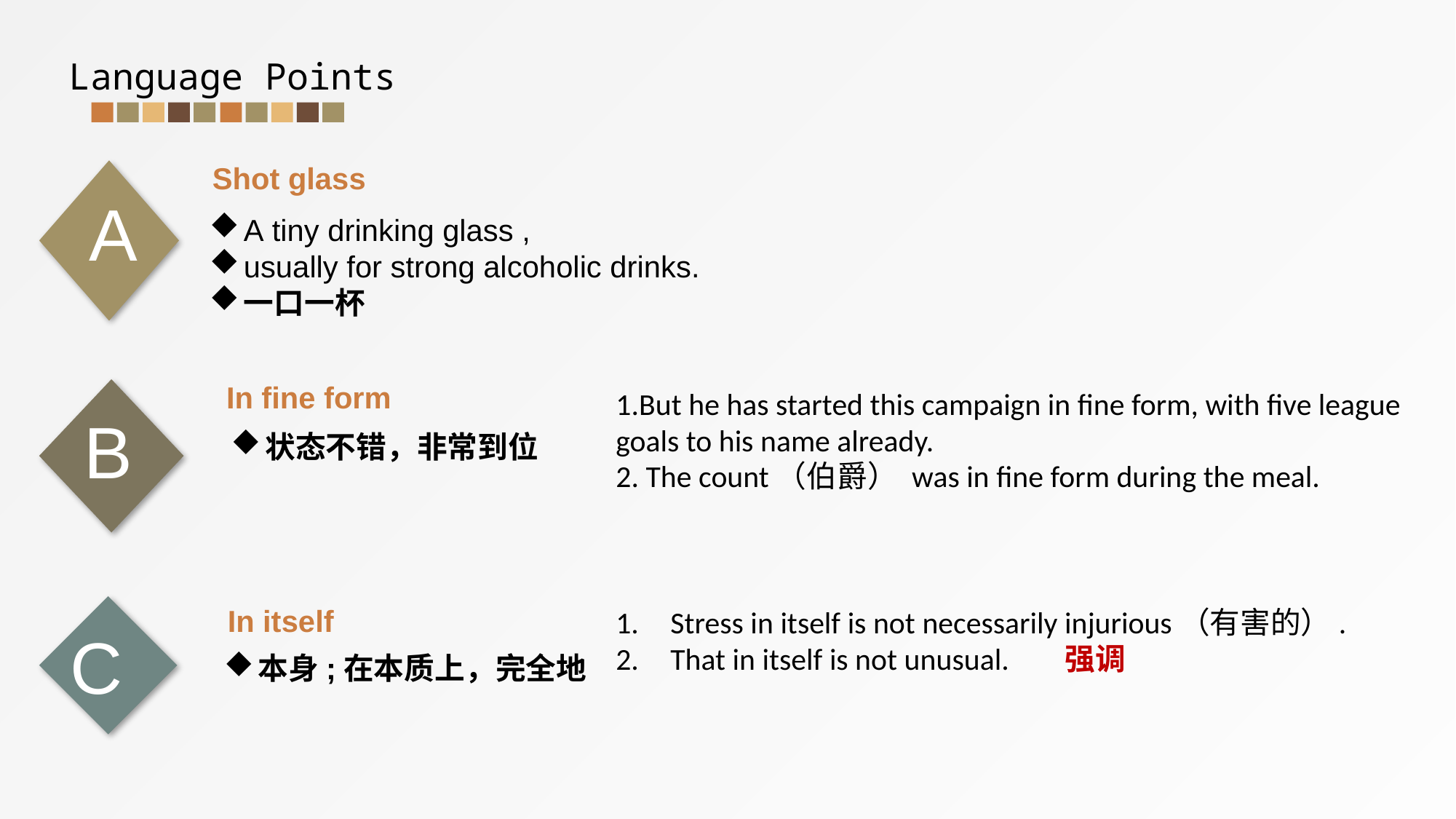

Language Points

Shot glass

A
A tiny drinking glass ,
usually for strong alcoholic drinks.
一口一杯
In fine form

B
状态不错，非常到位
1.But he has started this campaign in fine form, with five league goals to his name already.
2. The count（伯爵） was in fine form during the meal.

Stress in itself is not necessarily injurious（有害的）.
That in itself is not unusual.       强调

C

In itself
本身;在本质上，完全地